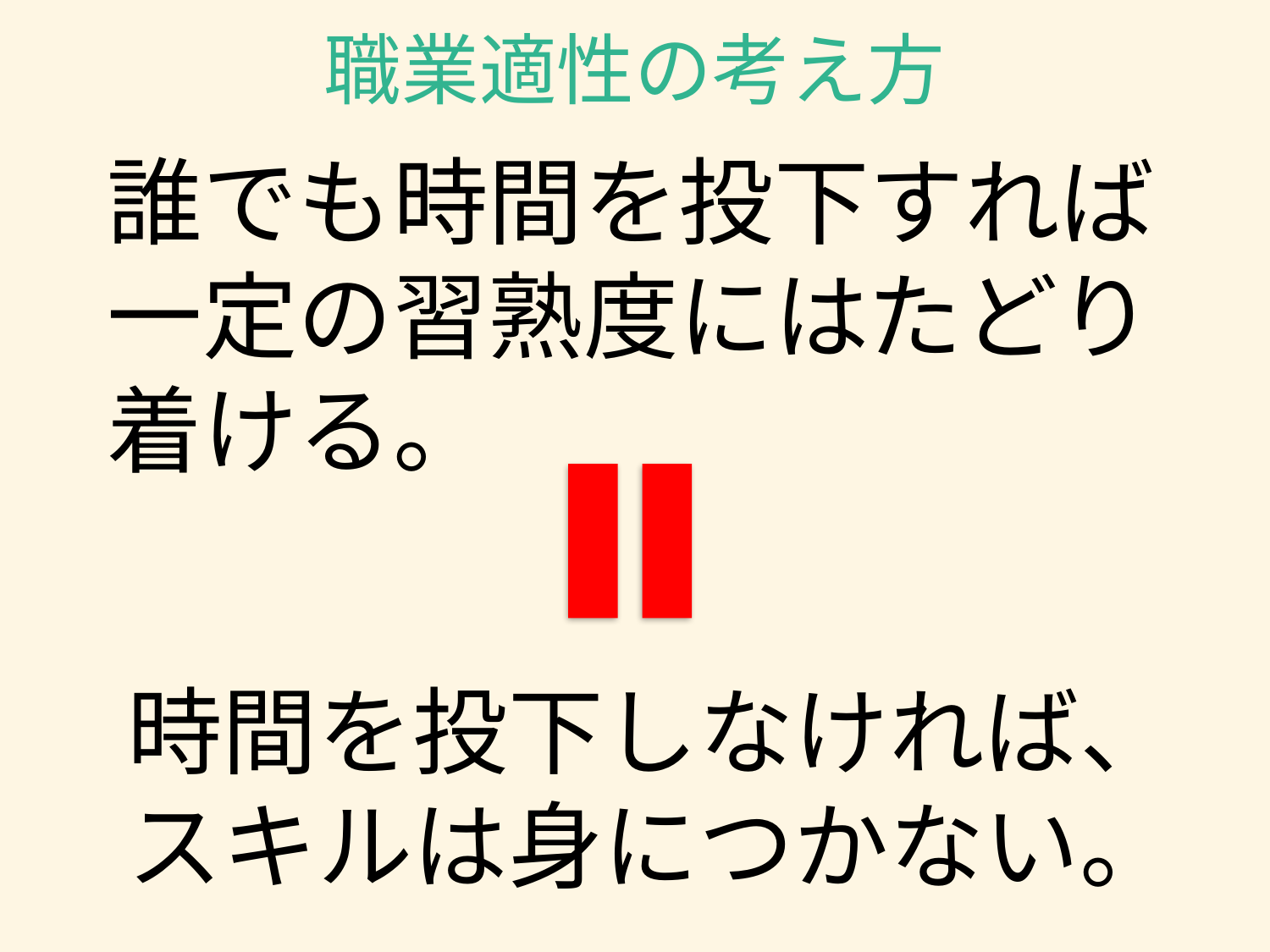

# 職業適性の考え方
誰でも時間を投下すれば一定の習熟度にはたどり着ける。

時間を投下しなければ、スキルは身につかない。